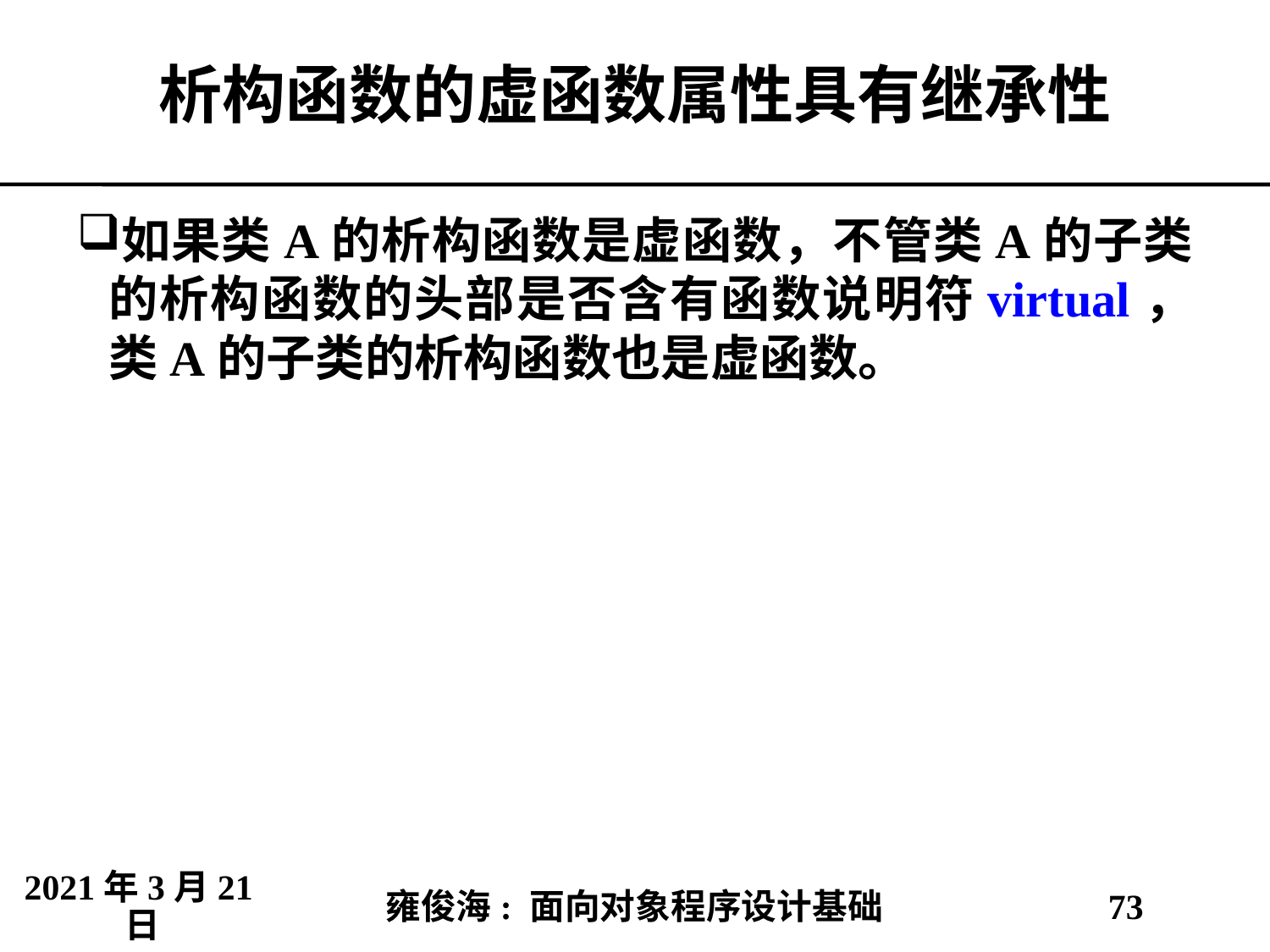

# 析构函数的虚函数属性具有继承性

如果类A的析构函数是虚函数，不管类A的子类的析构函数的头部是否含有函数说明符virtual，类A的子类的析构函数也是虚函数。
2021年3月21日
雍俊海: 面向对象程序设计基础
73